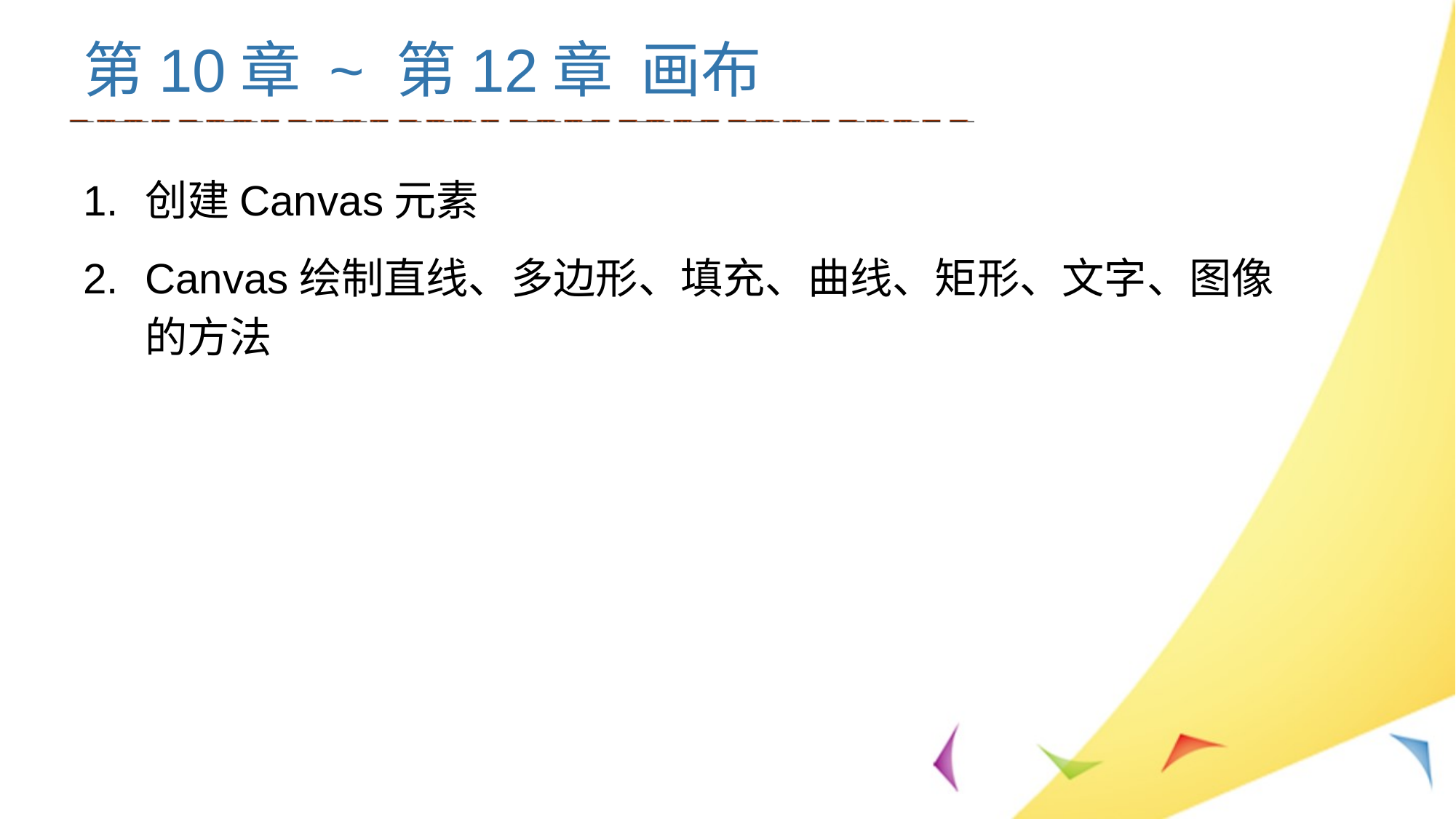

# 第10章 ~ 第12章  画布
创建Canvas元素
Canvas绘制直线、多边形、填充、曲线、矩形、文字、图像的方法